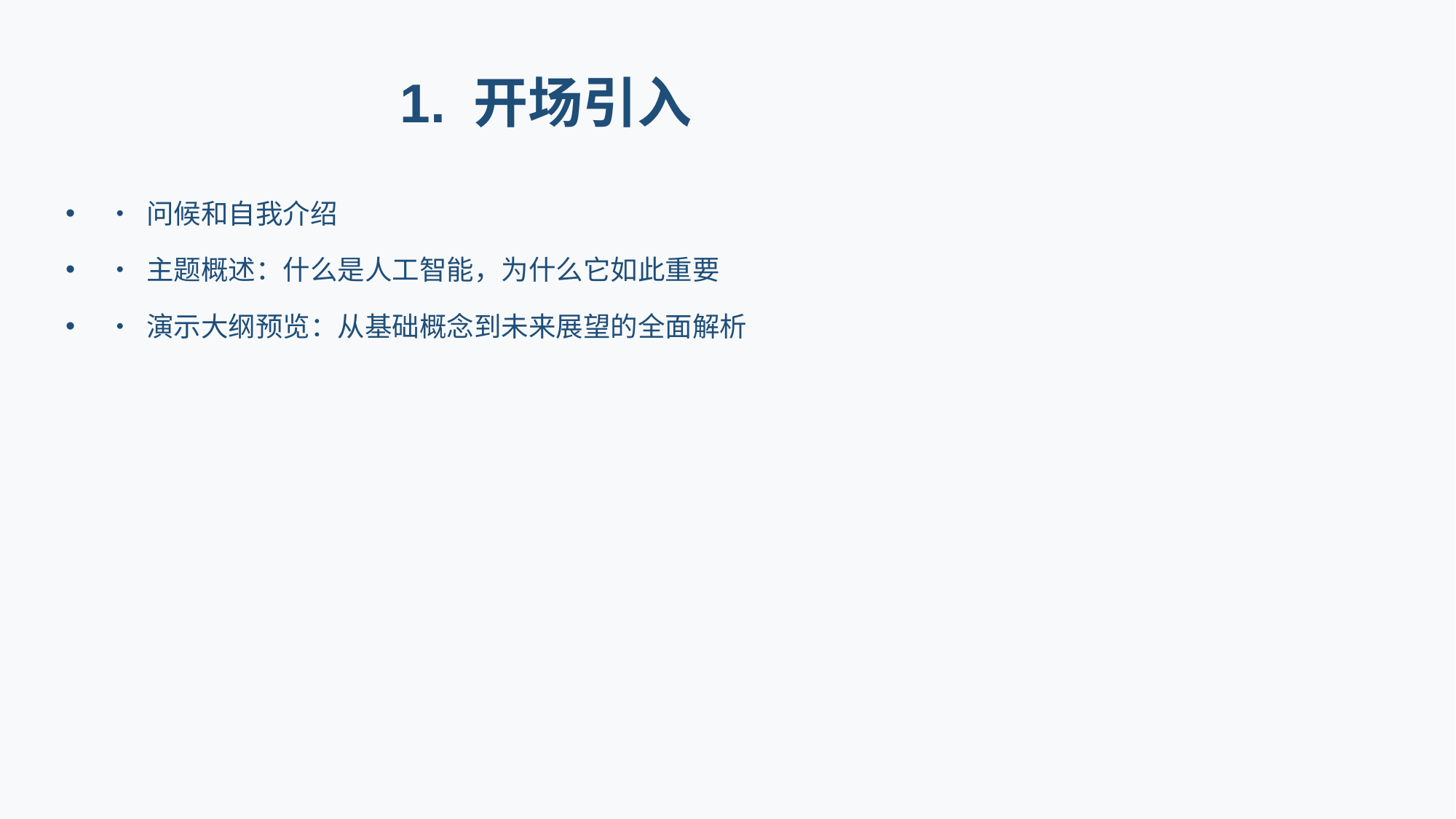

# 1. 开场引入
• 问候和自我介绍
• 主题概述：什么是人工智能，为什么它如此重要
• 演示大纲预览：从基础概念到未来展望的全面解析